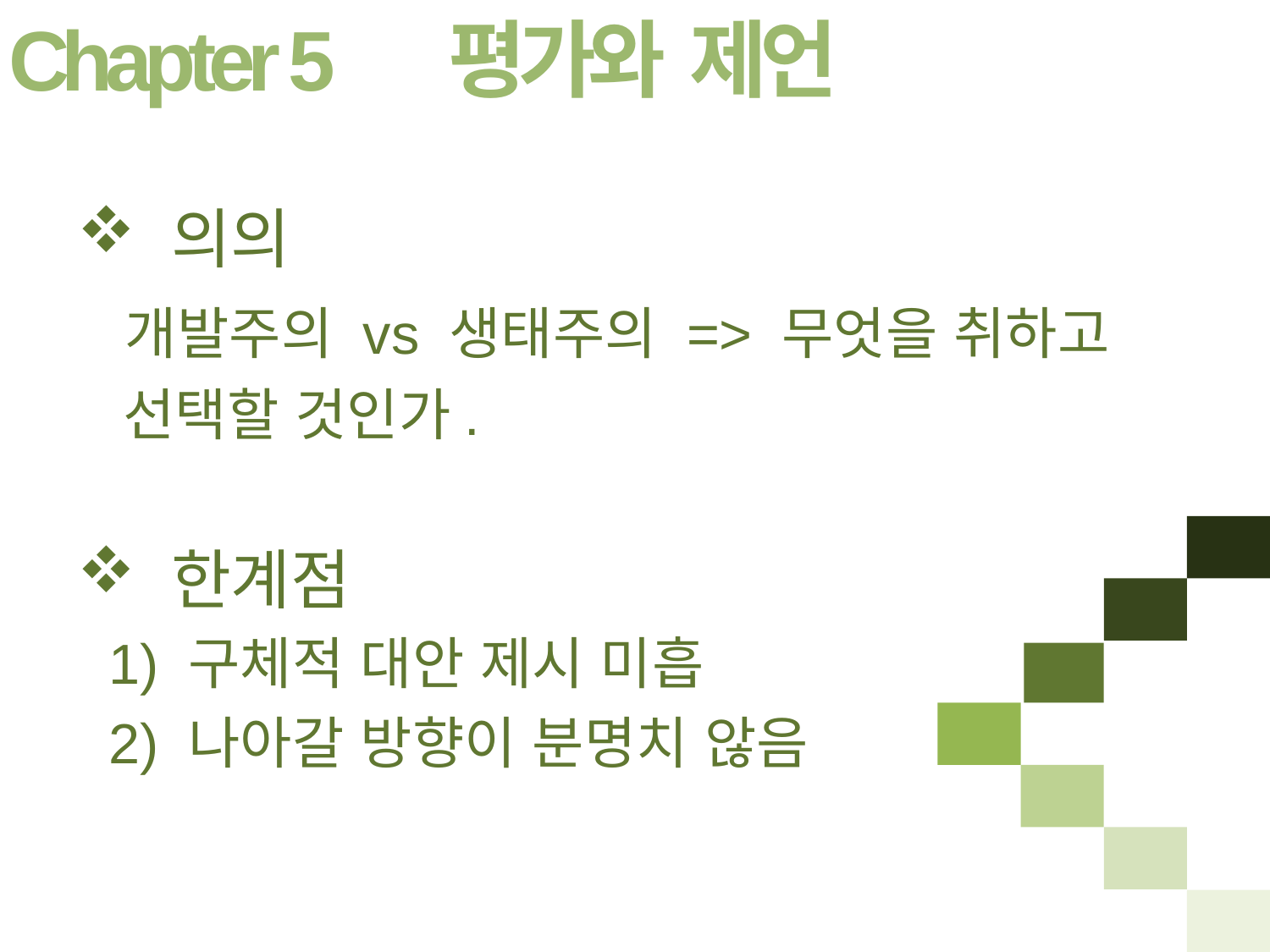

Chapter 5
평가와  제언
 의의
  개발주의 vs 생태주의 => 무엇을 취하고
  선택할 것인가.

 한계점
  1) 구체적 대안 제시 미흡
  2) 나아갈 방향이 분명치 않음